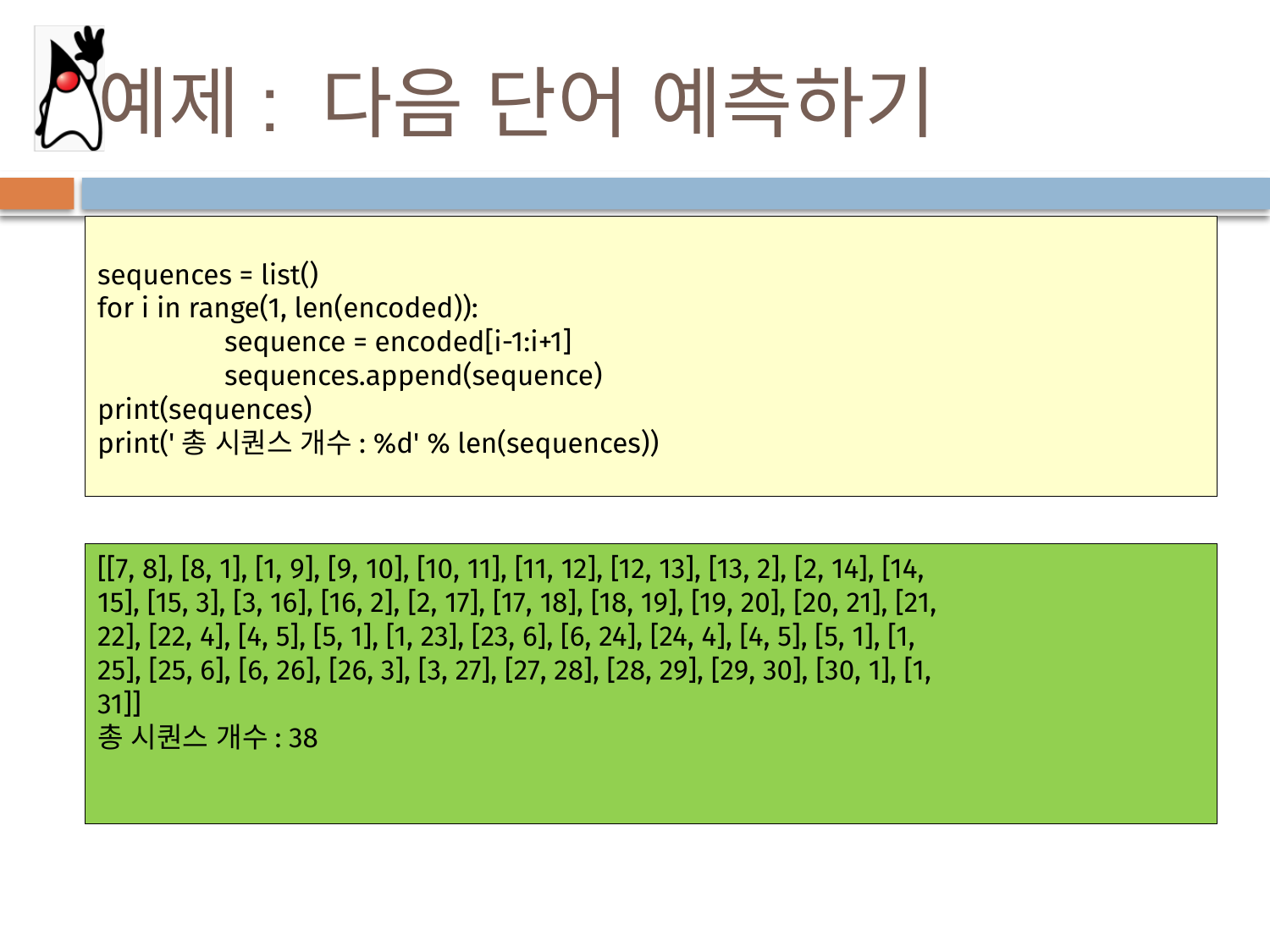

# 예제: 다음 단어 예측하기

sequences = list()
for i in range(1, len(encoded)):
	sequence = encoded[i-1:i+1]
	sequences.append(sequence)
print(sequences)
print('총 시퀀스 개수: %d' % len(sequences))
[[7, 8], [8, 1], [1, 9], [9, 10], [10, 11], [11, 12], [12, 13], [13, 2], [2, 14], [14,
15], [15, 3], [3, 16], [16, 2], [2, 17], [17, 18], [18, 19], [19, 20], [20, 21], [21,
22], [22, 4], [4, 5], [5, 1], [1, 23], [23, 6], [6, 24], [24, 4], [4, 5], [5, 1], [1,
25], [25, 6], [6, 26], [26, 3], [3, 27], [27, 28], [28, 29], [29, 30], [30, 1], [1,
31]]
총 시퀀스 개수: 38